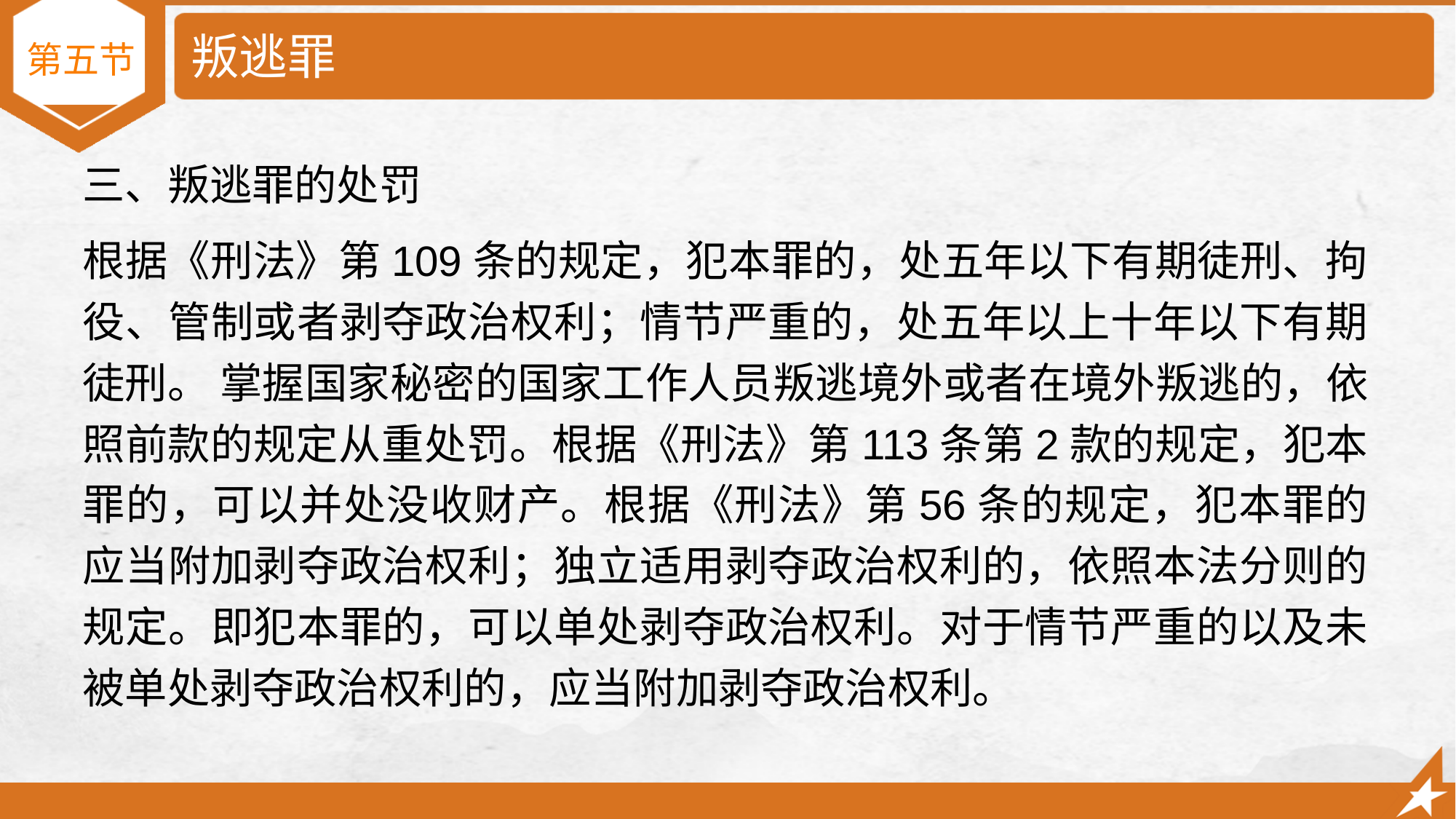

# 叛逃罪
第五节
三、叛逃罪的处罚
根据《刑法》第109条的规定，犯本罪的，处五年以下有期徒刑、拘役、管制或者剥夺政治权利；情节严重的，处五年以上十年以下有期徒刑。 掌握国家秘密的国家工作人员叛逃境外或者在境外叛逃的，依照前款的规定从重处罚。根据《刑法》第113条第2款的规定，犯本罪的，可以并处没收财产。根据《刑法》第56条的规定，犯本罪的应当附加剥夺政治权利；独立适用剥夺政治权利的，依照本法分则的规定。即犯本罪的，可以单处剥夺政治权利。对于情节严重的以及未被单处剥夺政治权利的，应当附加剥夺政治权利。